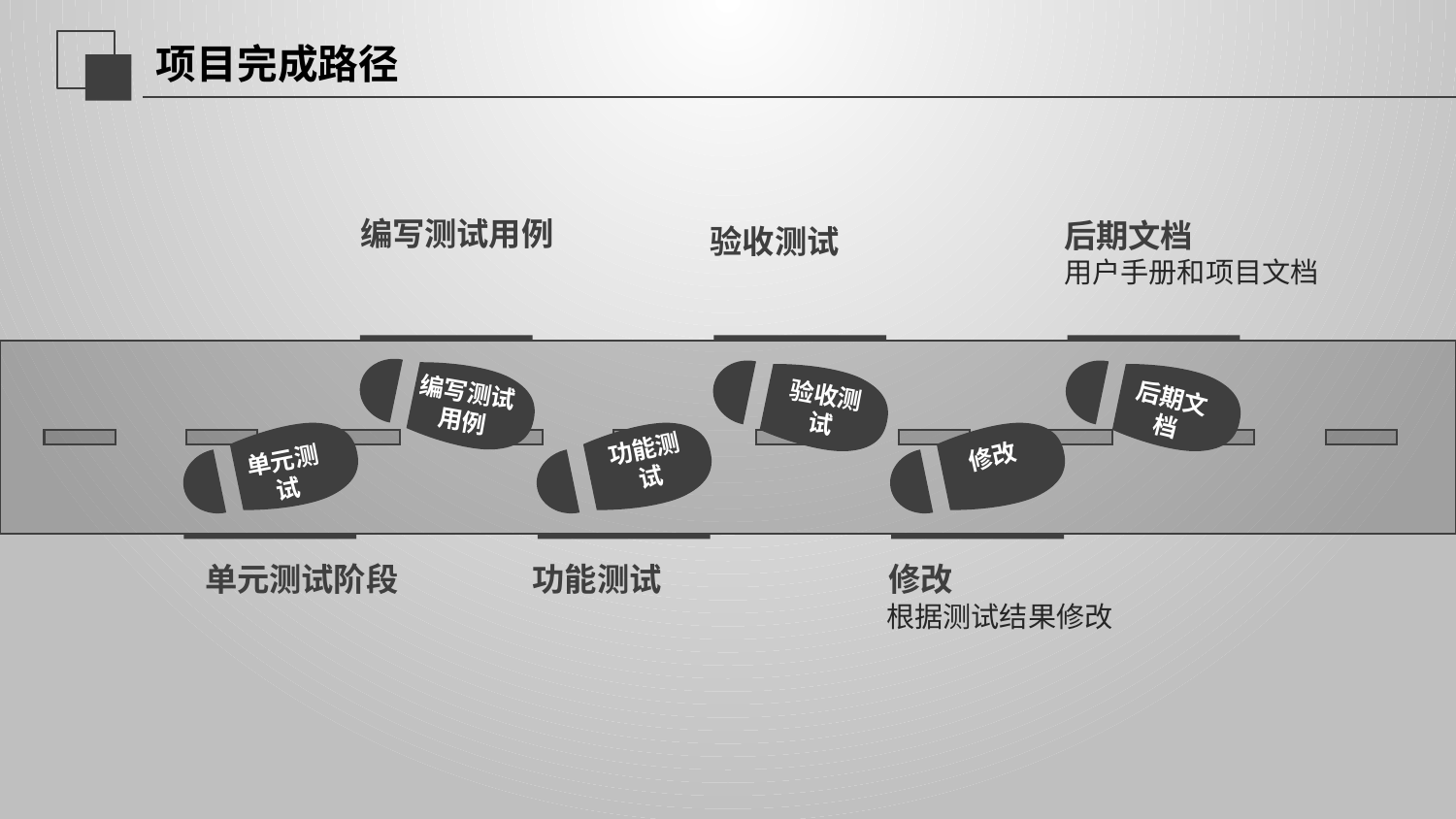

延迟符
# 项目完成路径
编写测试用例
后期文档
验收测试
用户手册和项目文档

编写测试用例
验收测试
后期文档

功能测试
修改
单元测试

功能测试
修改
单元测试阶段
根据测试结果修改